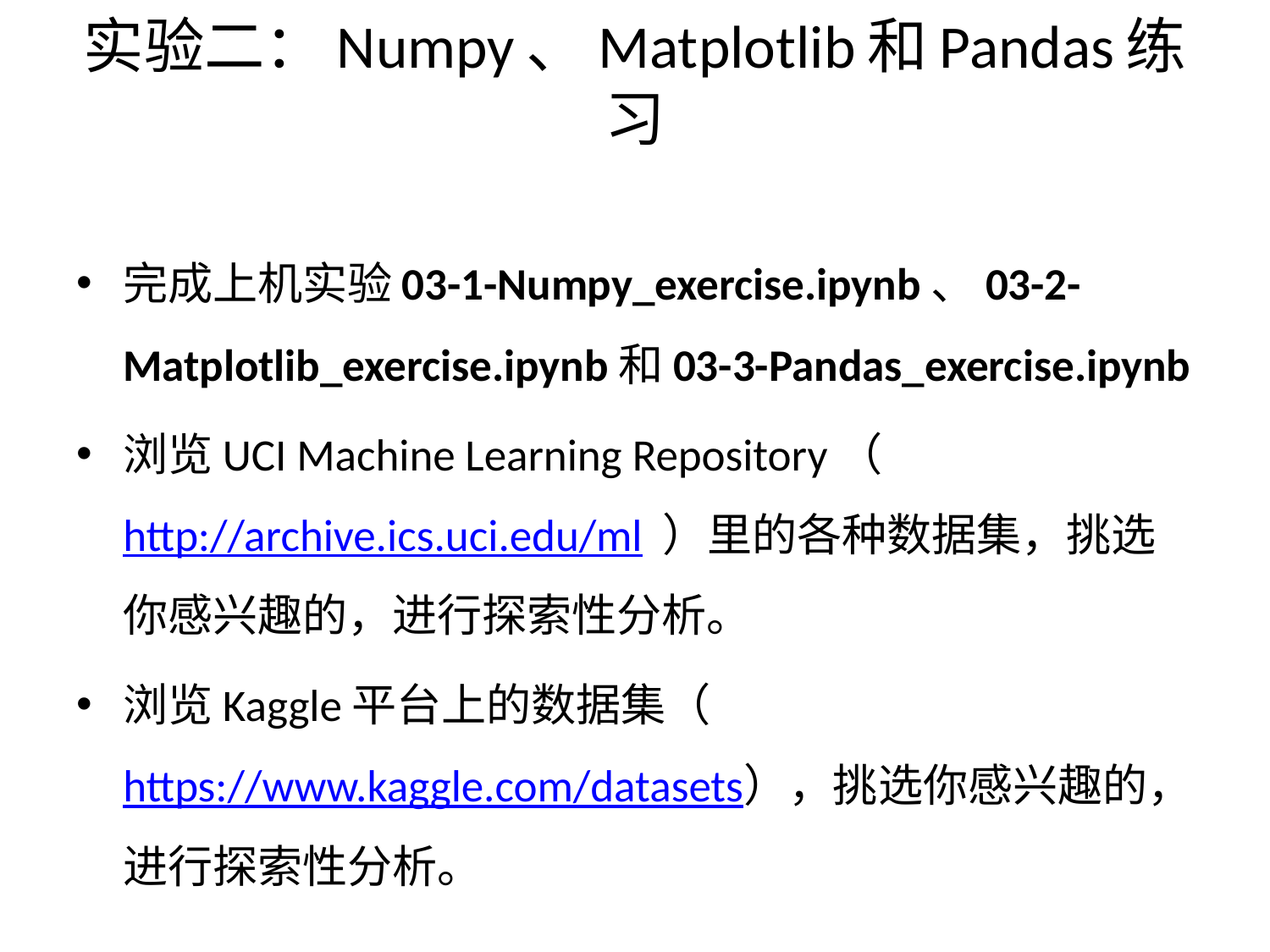

# 实验二：Numpy、Matplotlib和Pandas练习
完成上机实验03-1-Numpy_exercise.ipynb、03-2-Matplotlib_exercise.ipynb和03-3-Pandas_exercise.ipynb
浏览UCI Machine Learning Repository（ http://archive.ics.uci.edu/ml ）里的各种数据集，挑选你感兴趣的，进行探索性分析。
浏览Kaggle平台上的数据集（ https://www.kaggle.com/datasets），挑选你感兴趣的，进行探索性分析。